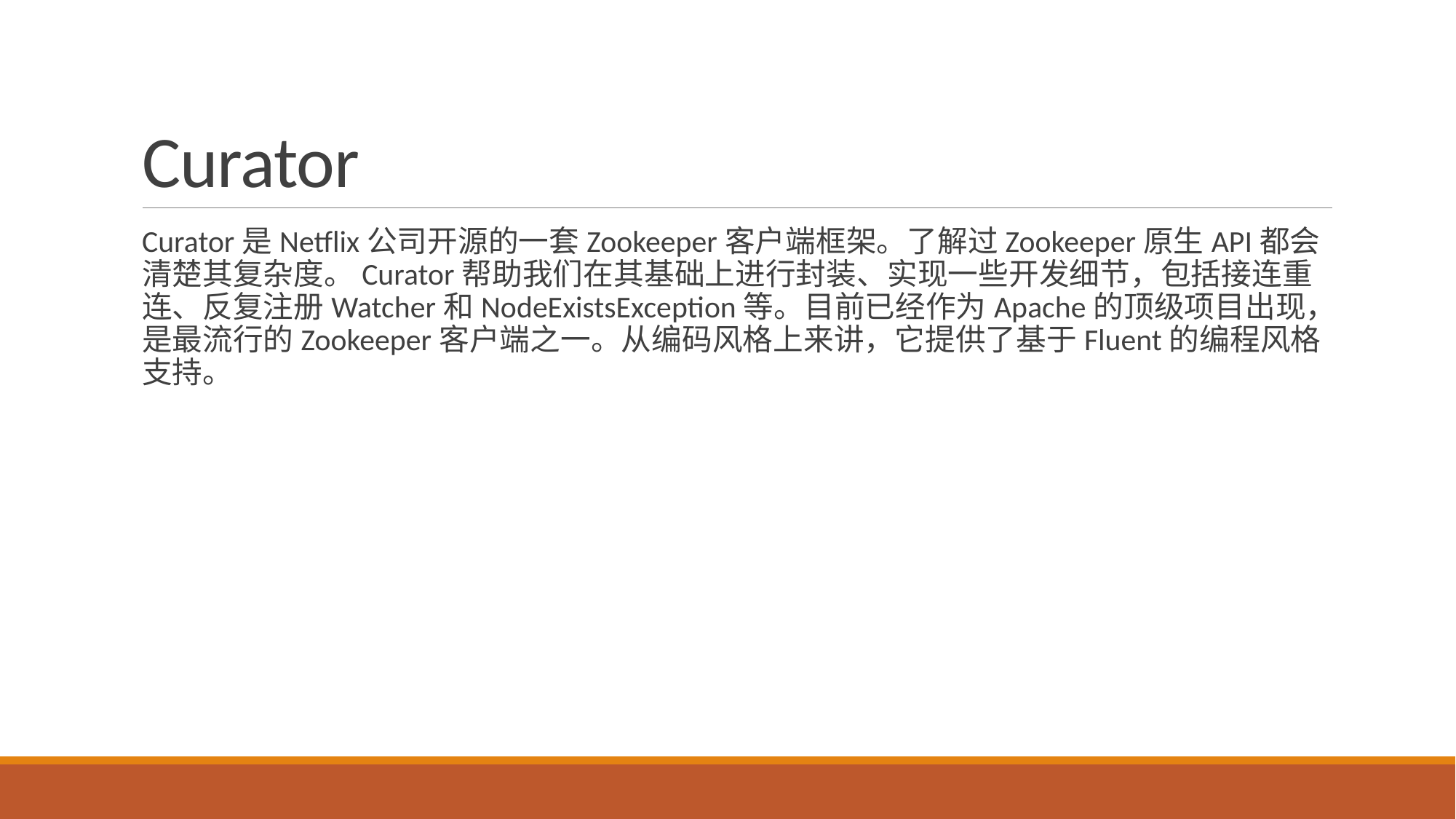

# Curator
Curator是Netflix公司开源的一套Zookeeper客户端框架。了解过Zookeeper原生API都会清楚其复杂度。Curator帮助我们在其基础上进行封装、实现一些开发细节，包括接连重连、反复注册Watcher和NodeExistsException等。目前已经作为Apache的顶级项目出现，是最流行的Zookeeper客户端之一。从编码风格上来讲，它提供了基于Fluent的编程风格支持。